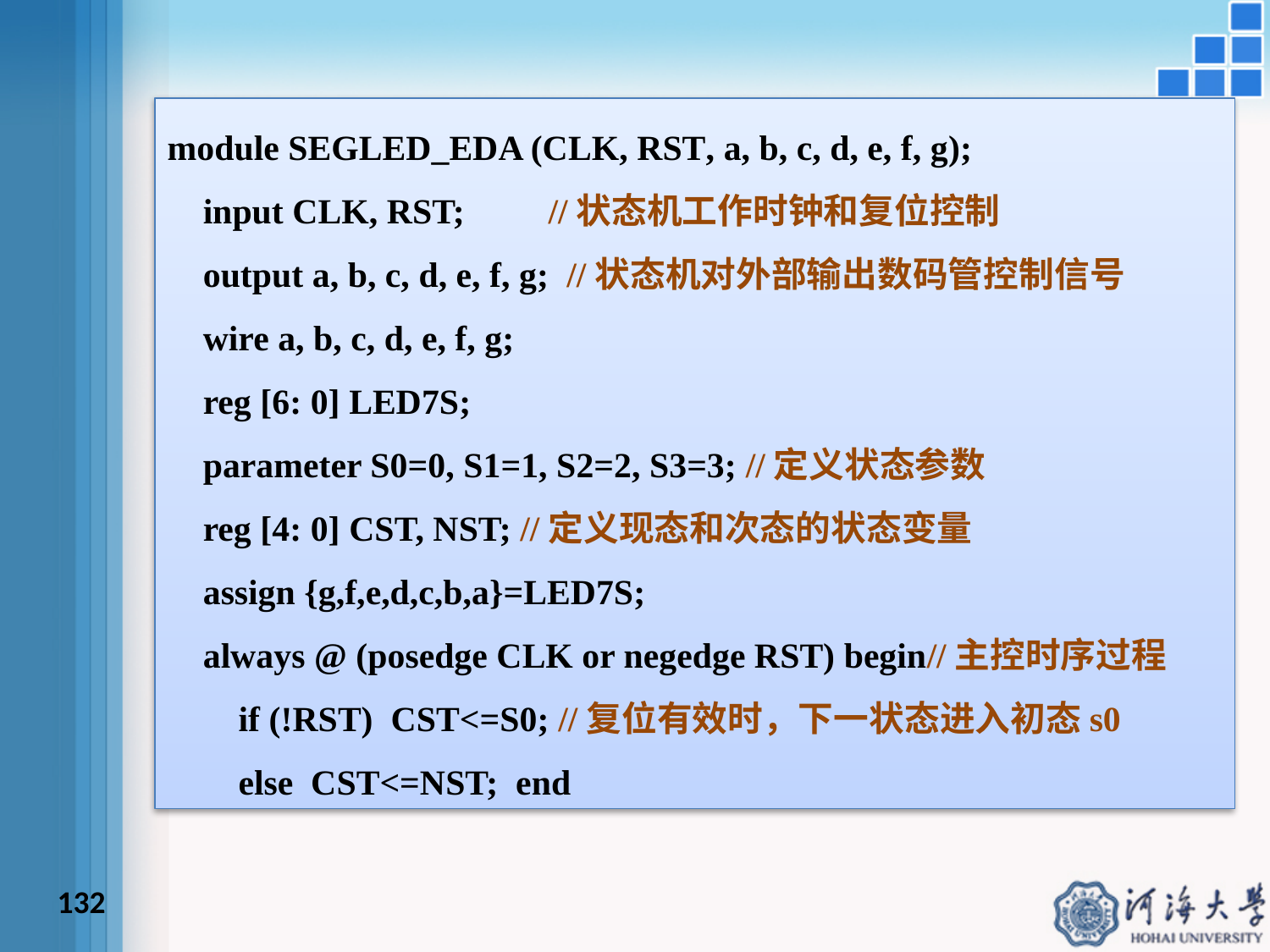

module SEGLED_EDA (CLK, RST, a, b, c, d, e, f, g);
    input CLK, RST;	//状态机工作时钟和复位控制
    output a, b, c, d, e, f, g;  //状态机对外部输出数码管控制信号
    wire a, b, c, d, e, f, g;
    reg [6: 0] LED7S;
    parameter S0=0, S1=1, S2=2, S3=3; //定义状态参数
    reg [4: 0] CST, NST; //定义现态和次态的状态变量
    assign {g,f,e,d,c,b,a}=LED7S;
    always @ (posedge CLK or negedge RST) begin//主控时序过程
        if (!RST)  CST<=S0; //复位有效时，下一状态进入初态s0
        else  CST<=NST;  end
132